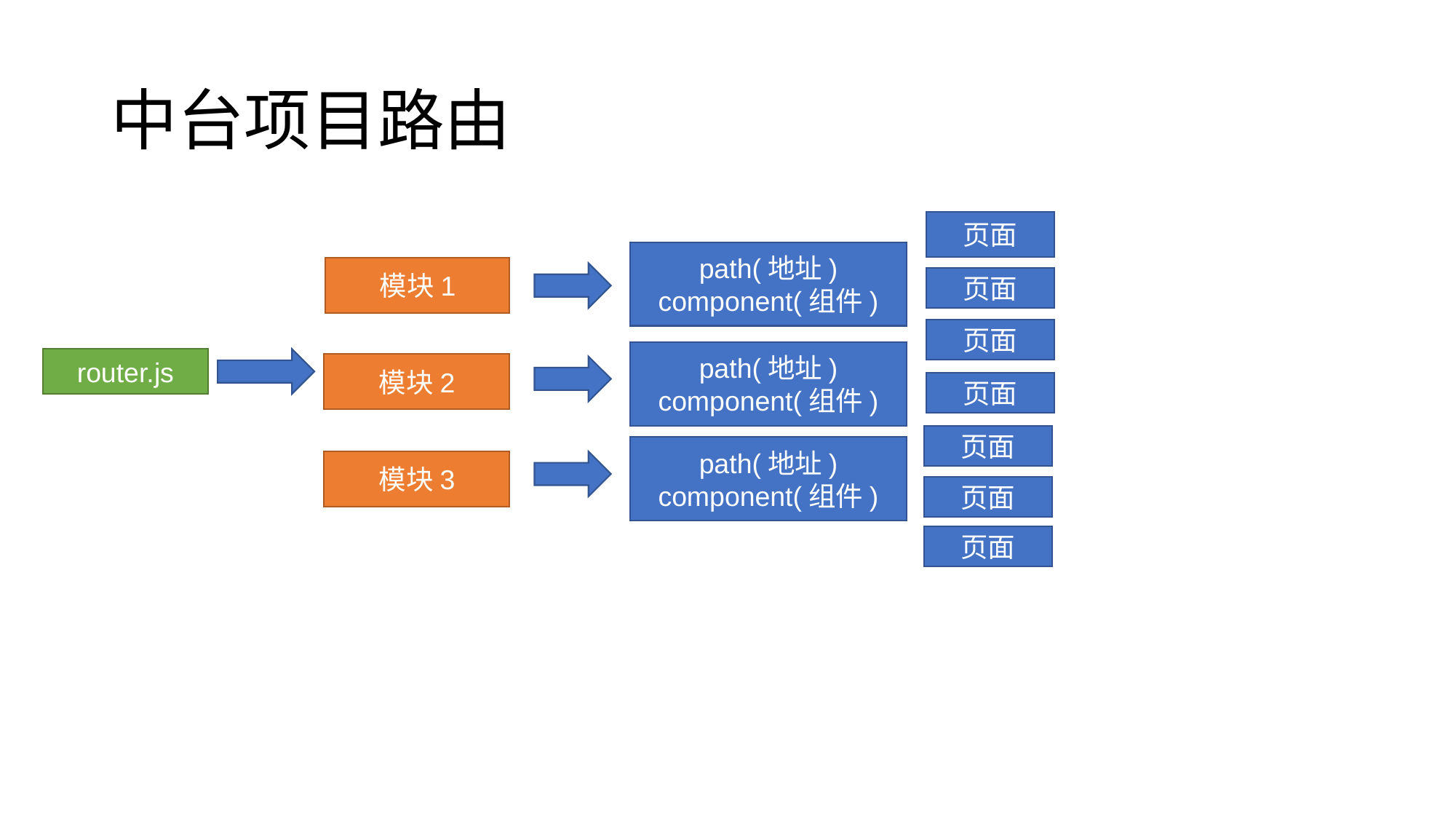

# 中台项目路由
页面
path(地址)
component(组件)
模块1

页面
页面
path(地址)
component(组件)
router.js

模块2

页面
页面
path(地址)
component(组件)
模块3

页面
页面